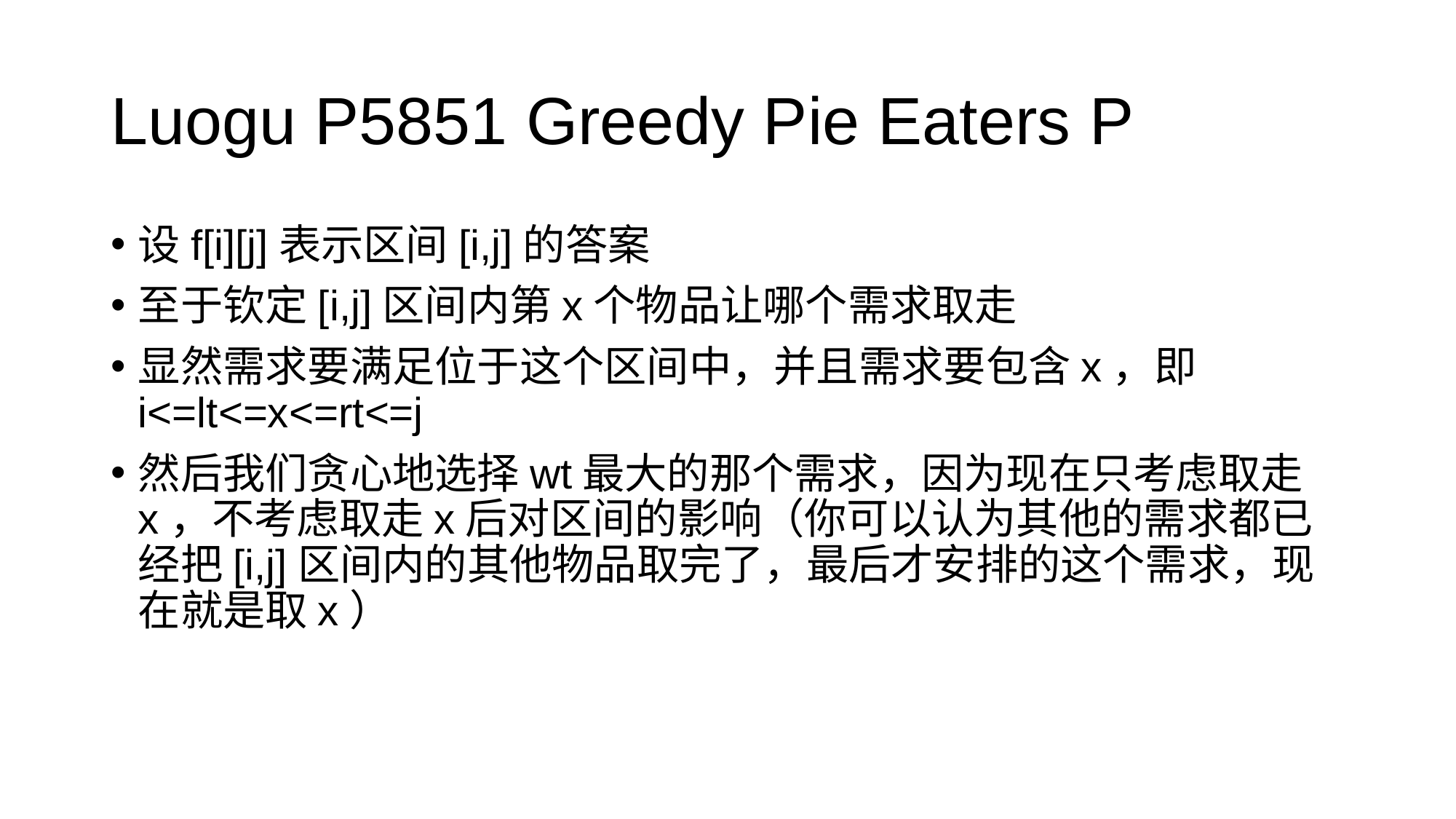

# Luogu P5851 Greedy Pie Eaters P
设f[i][j]表示区间[i,j]的答案
至于钦定[i,j]区间内第x个物品让哪个需求取走
显然需求要满足位于这个区间中，并且需求要包含x，即i<=lt<=x<=rt<=j
然后我们贪心地选择wt最大的那个需求，因为现在只考虑取走x，不考虑取走x后对区间的影响（你可以认为其他的需求都已经把[i,j]区间内的其他物品取完了，最后才安排的这个需求，现在就是取x）